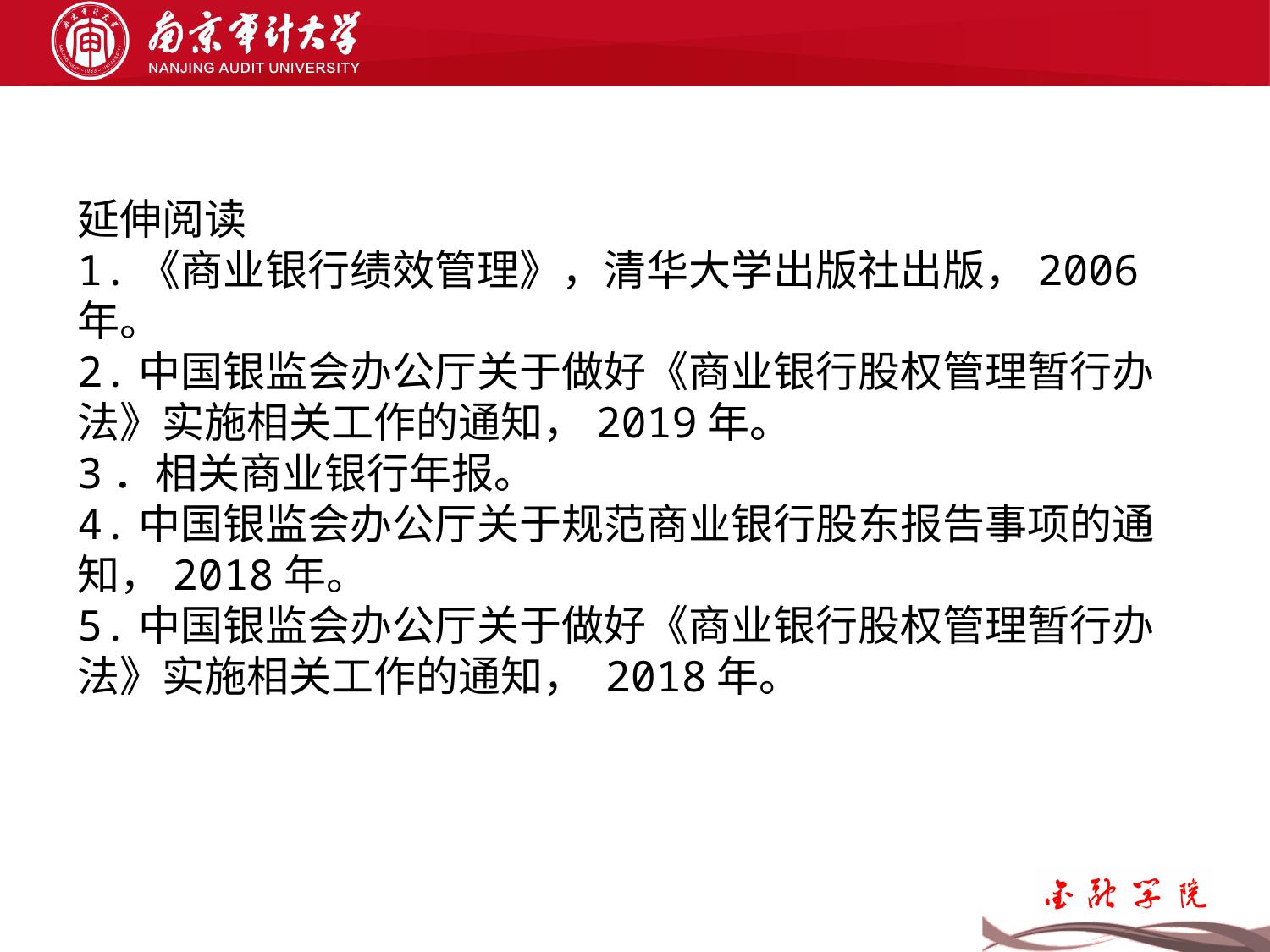

延伸阅读
1.《商业银行绩效管理》，清华大学出版社出版，2006年。
2.中国银监会办公厅关于做好《商业银行股权管理暂行办法》实施相关工作的通知，2019年。
3．相关商业银行年报。
4.中国银监会办公厅关于规范商业银行股东报告事项的通知，2018年。
5.中国银监会办公厅关于做好《商业银行股权管理暂行办法》实施相关工作的通知， 2018年。